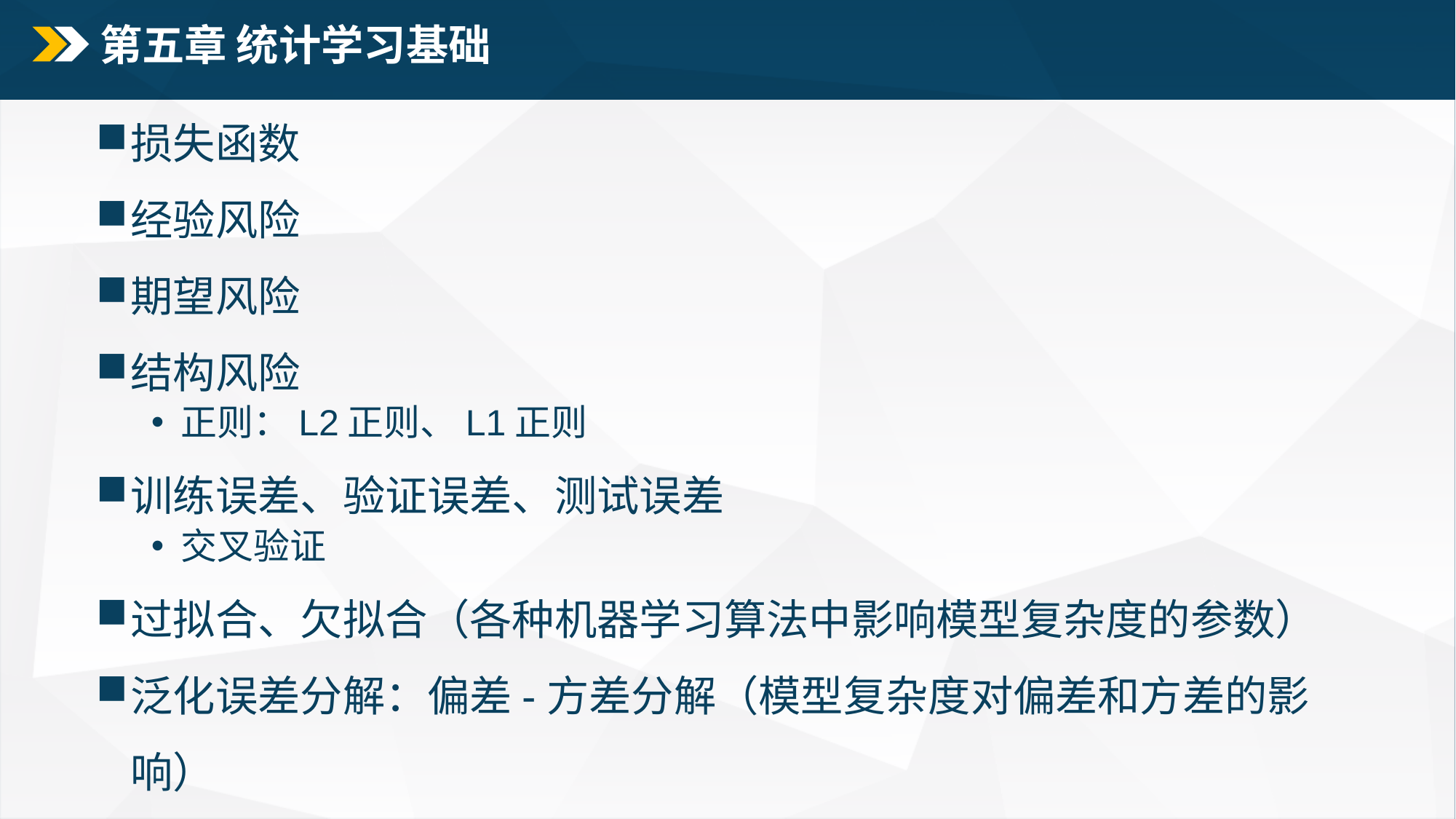

# 第五章 统计学习基础
损失函数
经验风险
期望风险
结构风险
 正则：L2正则、L1正则
训练误差、验证误差、测试误差
 交叉验证
过拟合、欠拟合（各种机器学习算法中影响模型复杂度的参数）
泛化误差分解：偏差-方差分解（模型复杂度对偏差和方差的影响）
泛化误差上界：了解